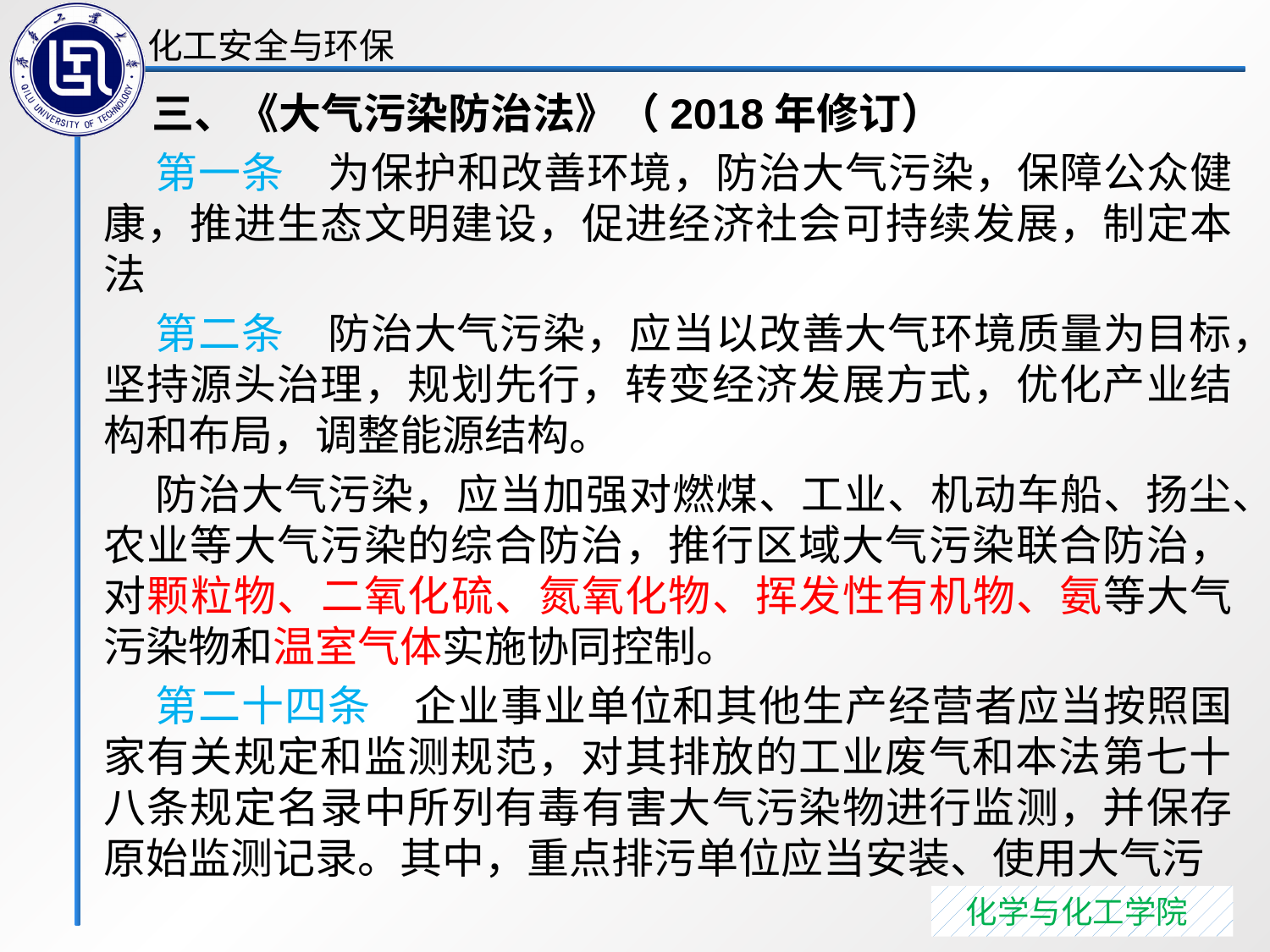

三、《大气污染防治法》（2018年修订）
    第一条　为保护和改善环境，防治大气污染，保障公众健康，推进生态文明建设，促进经济社会可持续发展，制定本法
    第二条　防治大气污染，应当以改善大气环境质量为目标，坚持源头治理，规划先行，转变经济发展方式，优化产业结构和布局，调整能源结构。
    防治大气污染，应当加强对燃煤、工业、机动车船、扬尘、农业等大气污染的综合防治，推行区域大气污染联合防治，对颗粒物、二氧化硫、氮氧化物、挥发性有机物、氨等大气污染物和温室气体实施协同控制。
    第二十四条　企业事业单位和其他生产经营者应当按照国家有关规定和监测规范，对其排放的工业废气和本法第七十八条规定名录中所列有毒有害大气污染物进行监测，并保存原始监测记录。其中，重点排污单位应当安装、使用大气污